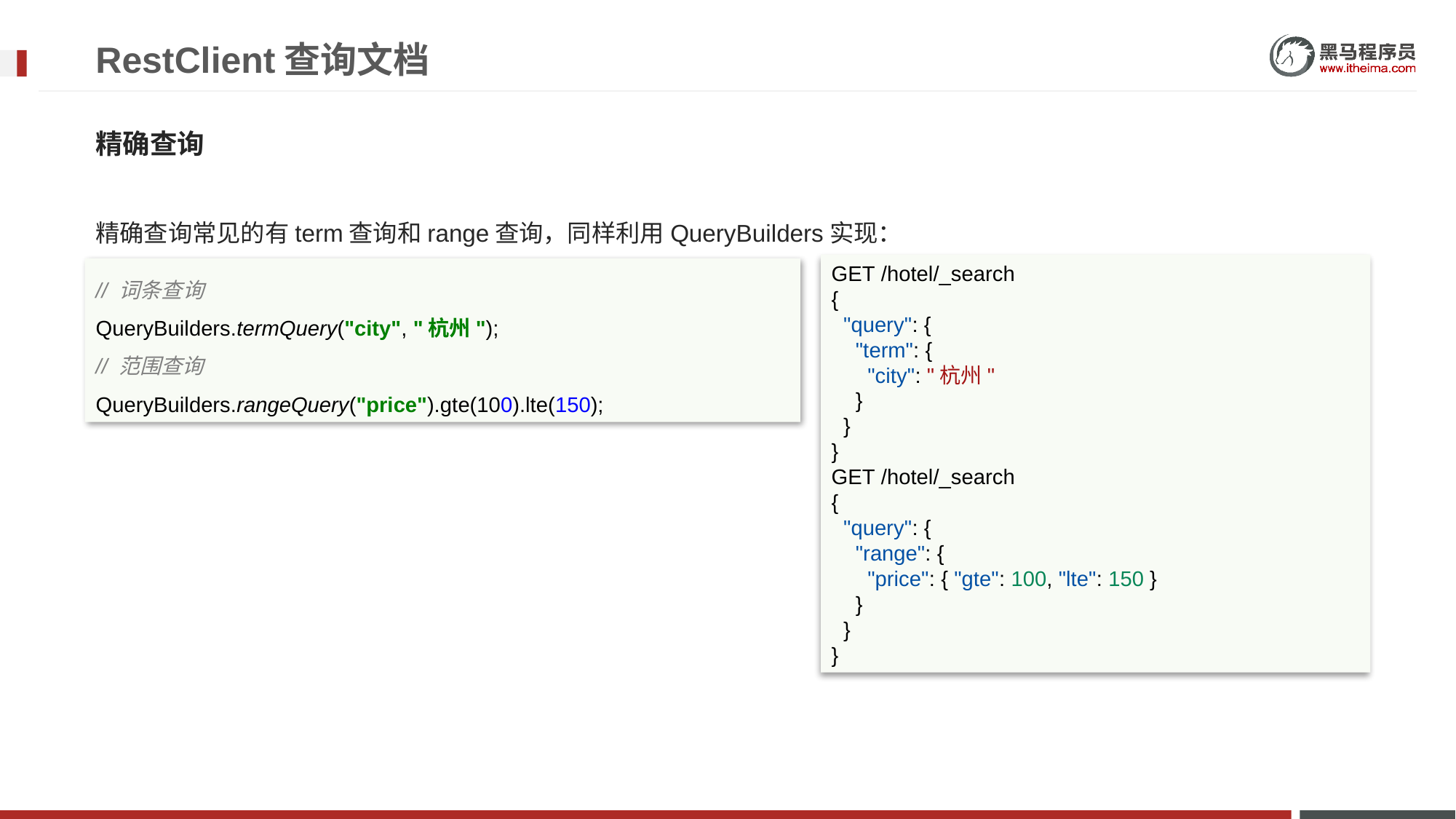

# RestClient查询文档
精确查询
精确查询常见的有term查询和range查询，同样利用QueryBuilders实现：
GET /hotel/_search
{
  "query": {
    "term": {
      "city": "杭州"
    }
  }
}
GET /hotel/_search
{
  "query": {
    "range": {
      "price": { "gte": 100, "lte": 150 }
    }
  }
}
// 词条查询
QueryBuilders.termQuery("city", "杭州");
// 范围查询
QueryBuilders.rangeQuery("price").gte(100).lte(150);